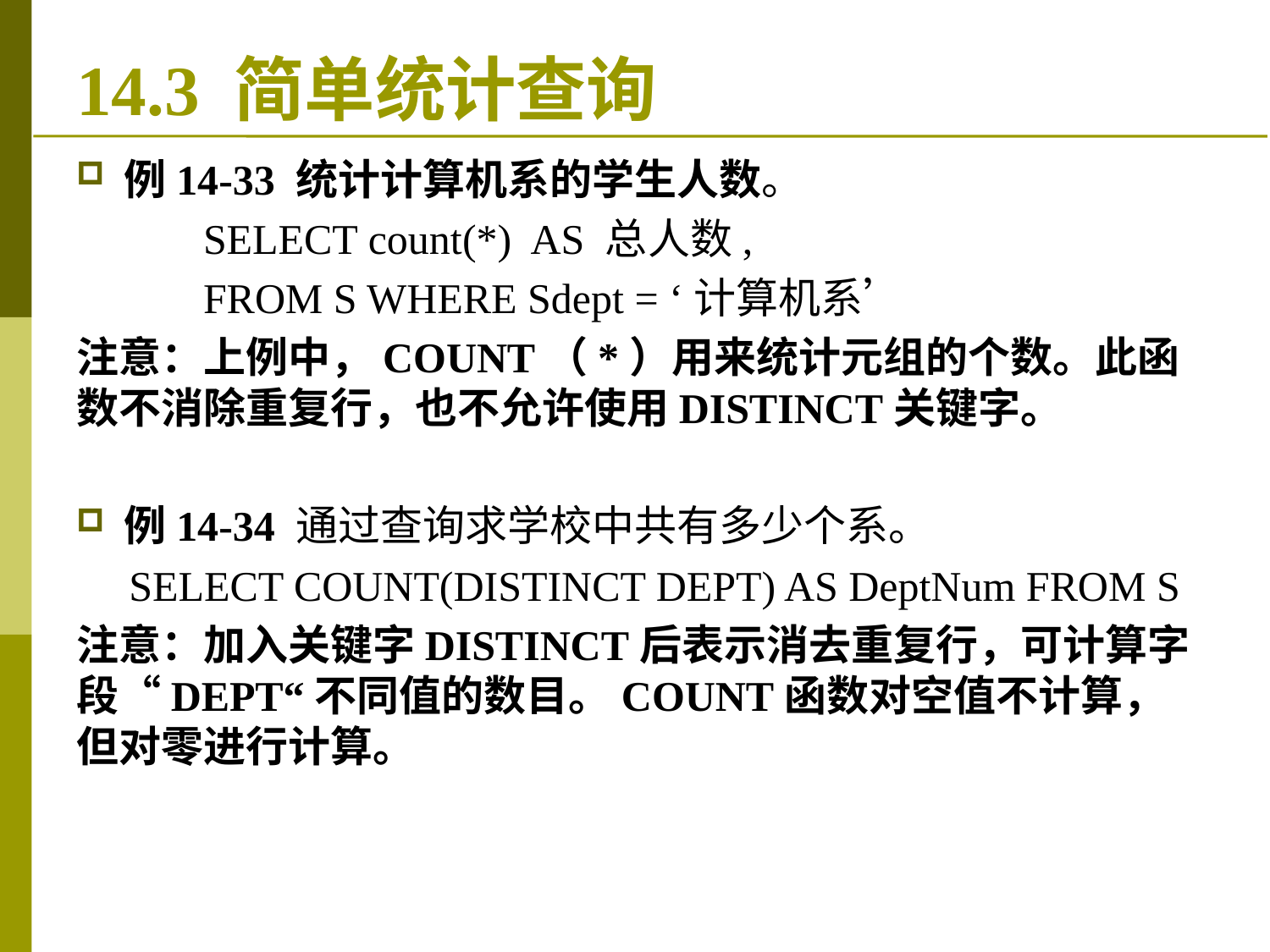

# 14.3 简单统计查询
例14-33 统计计算机系的学生人数。
	SELECT count(*)  AS 总人数,
	FROM S WHERE Sdept = ‘计算机系’
注意：上例中，COUNT（*）用来统计元组的个数。此函数不消除重复行，也不允许使用DISTINCT关键字。

例14-34 通过查询求学校中共有多少个系。
     SELECT COUNT(DISTINCT DEPT) AS DeptNum FROM S
注意：加入关键字DISTINCT后表示消去重复行，可计算字段“DEPT“不同值的数目。COUNT函数对空值不计算，但对零进行计算。